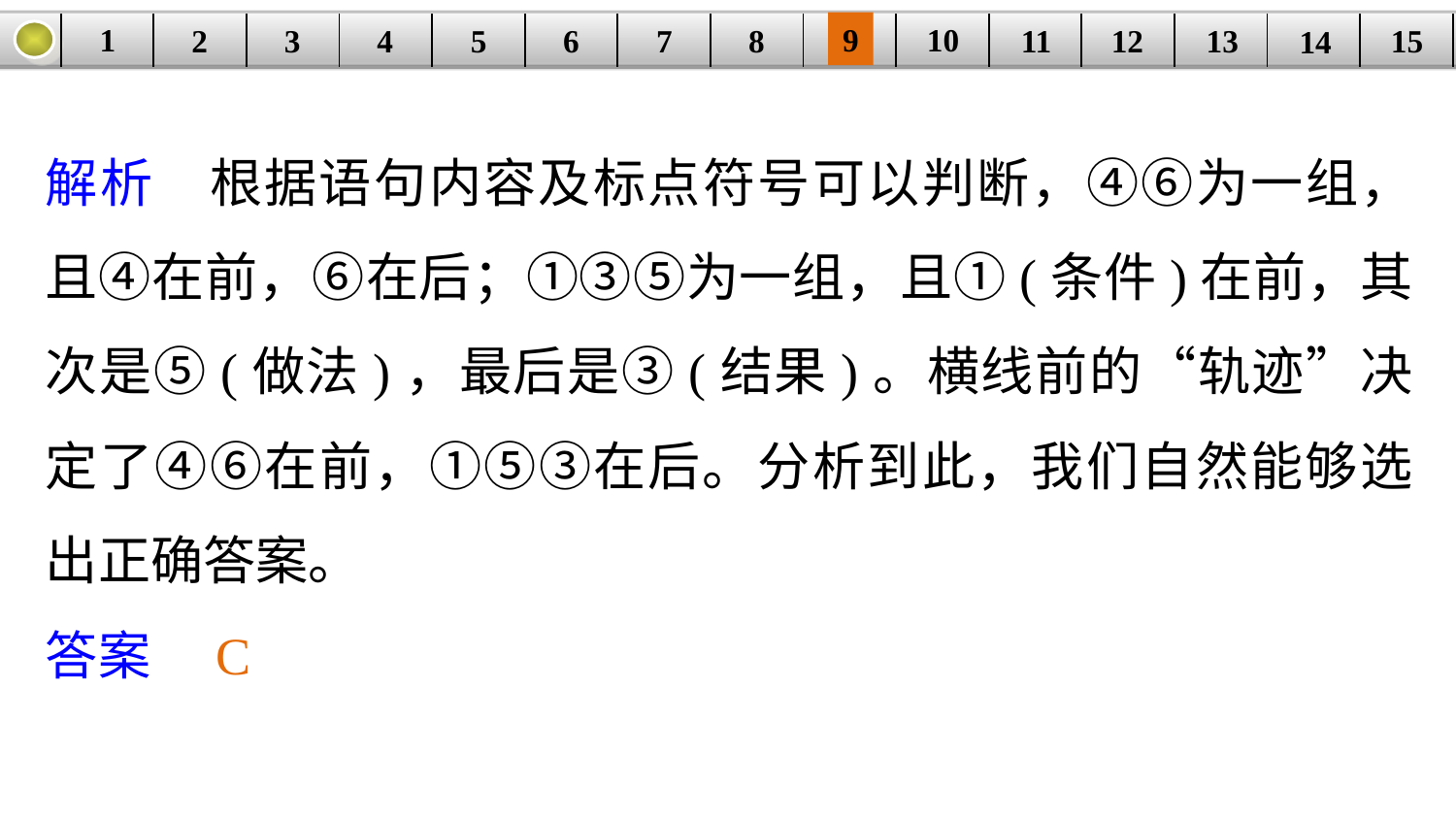

9
10
1
3
4
5
6
8
11
2
12
15
|  |  |  |  |  |  |  |  |  |  |  |  |  |  |  |
| --- | --- | --- | --- | --- | --- | --- | --- | --- | --- | --- | --- | --- | --- | --- |
7
13
14

解析　根据语句内容及标点符号可以判断，④⑥为一组，且④在前，⑥在后；①③⑤为一组，且①(条件)在前，其次是⑤(做法)，最后是③(结果)。横线前的“轨迹”决定了④⑥在前，①⑤③在后。分析到此，我们自然能够选出正确答案。
答案　C